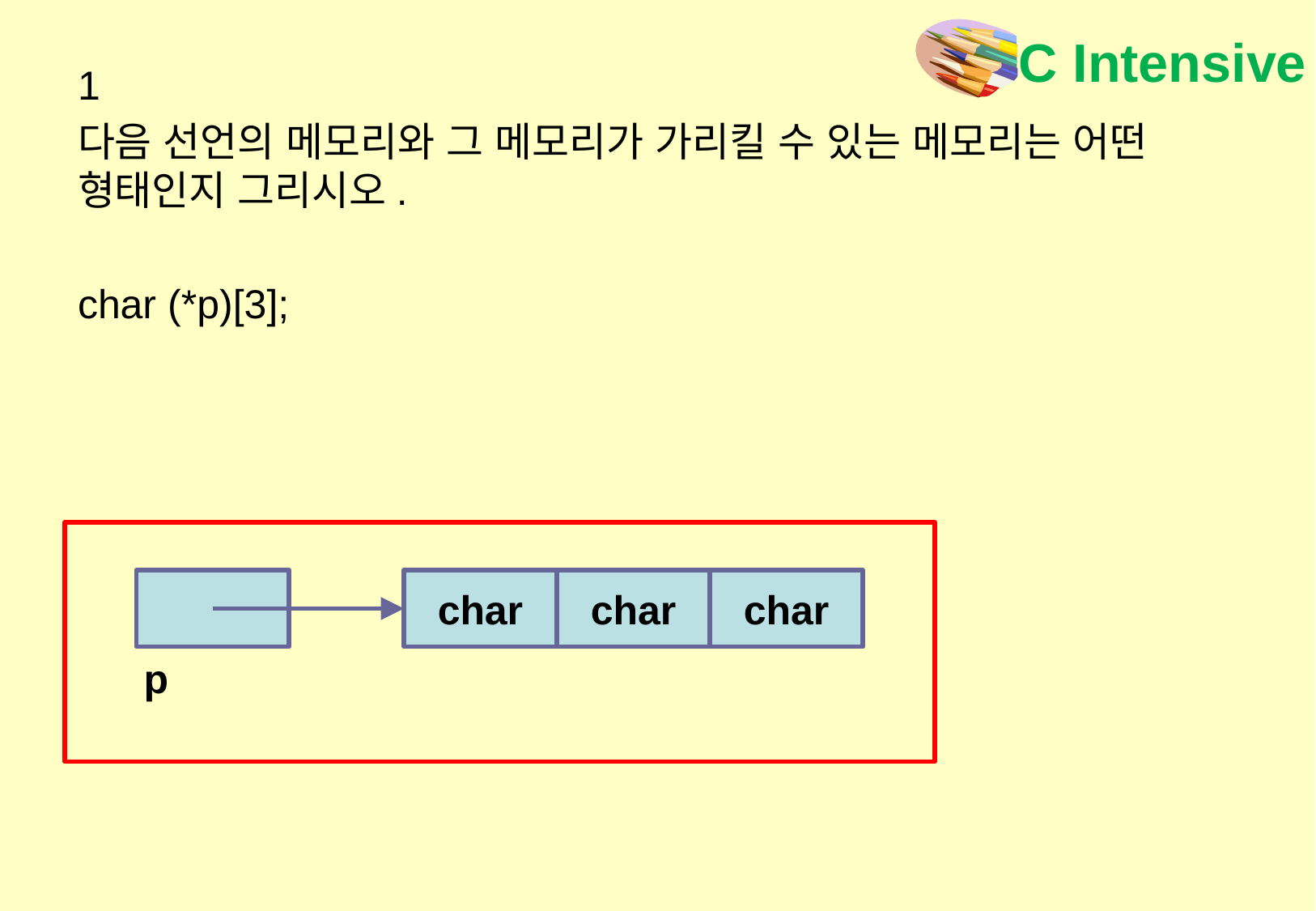

1
다음 선언의 메모리와 그 메모리가 가리킬 수 있는 메모리는 어떤
형태인지 그리시오.

char (*p)[3];

char
char
char
p